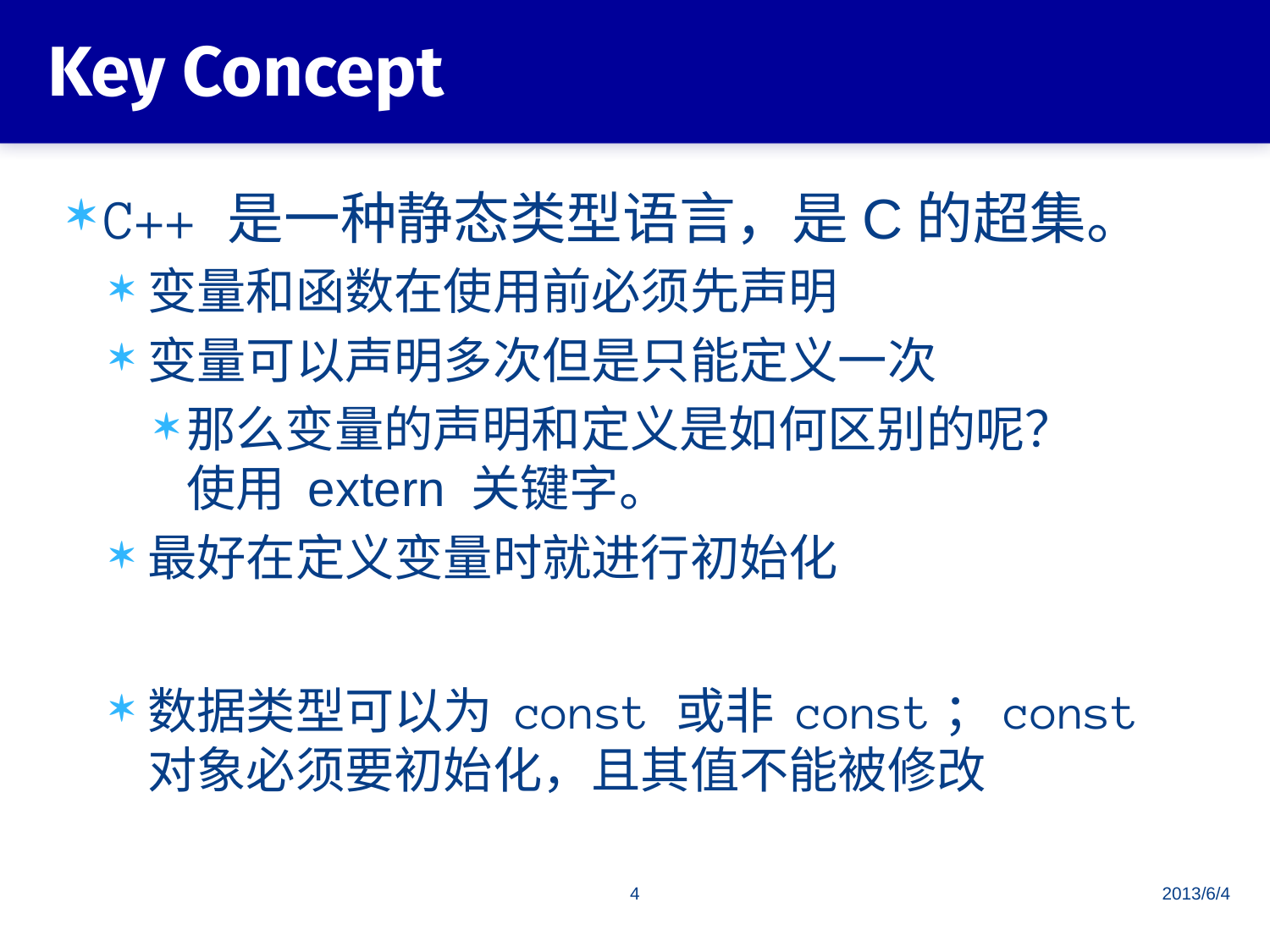

# Key Concept
C++ 是一种静态类型语言，是C的超集。
变量和函数在使用前必须先声明
变量可以声明多次但是只能定义一次
那么变量的声明和定义是如何区别的呢？
使用 extern 关键字。
最好在定义变量时就进行初始化

数据类型可以为 const 或非 const；const 对象必须要初始化，且其值不能被修改

4
2013/6/4